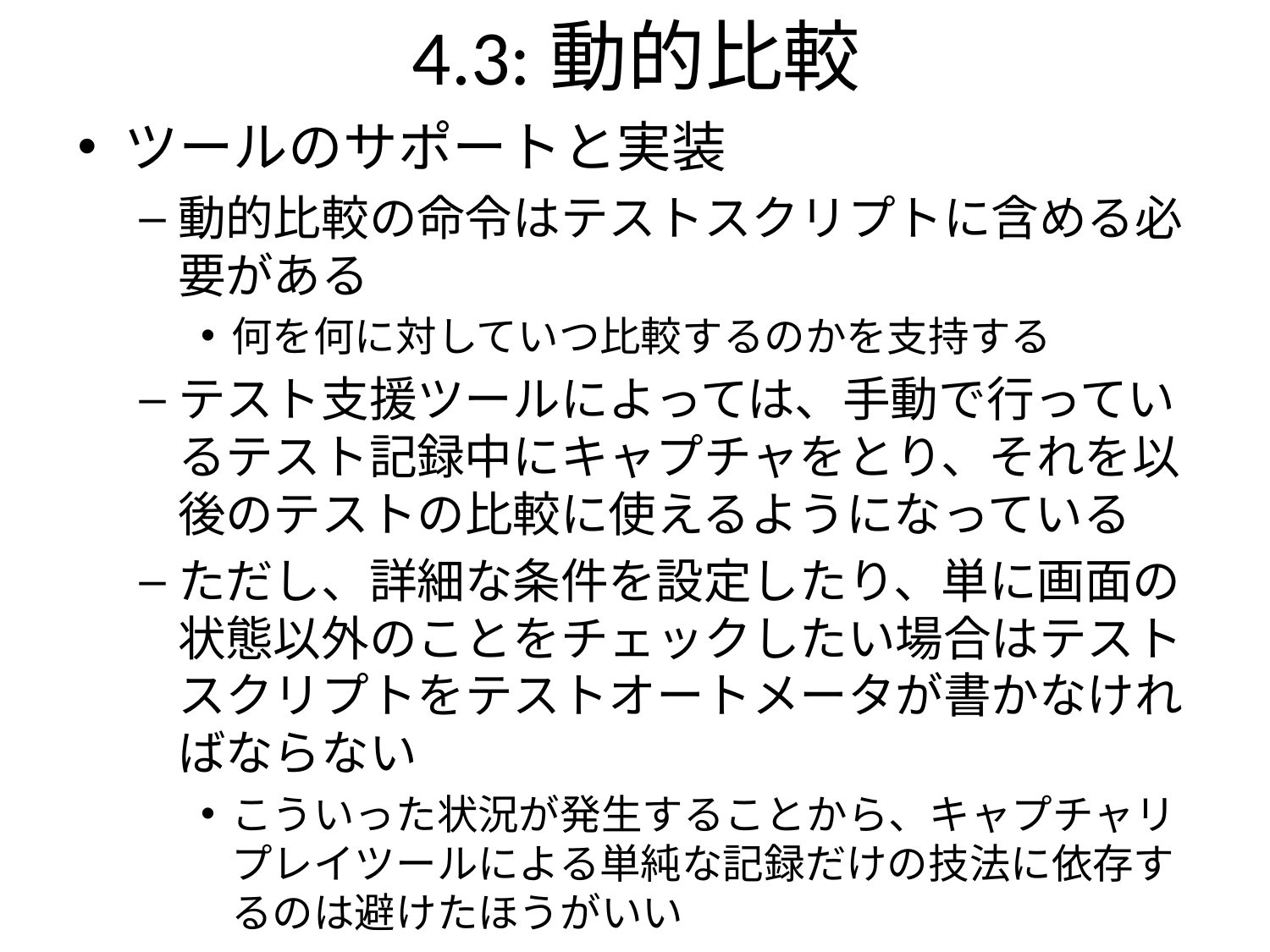

4.3:動的比較
ツールのサポートと実装
動的比較の命令はテストスクリプトに含める必要がある
何を何に対していつ比較するのかを支持する
テスト支援ツールによっては、手動で行っているテスト記録中にキャプチャをとり、それを以後のテストの比較に使えるようになっている
ただし、詳細な条件を設定したり、単に画面の状態以外のことをチェックしたい場合はテストスクリプトをテストオートメータが書かなければならない
こういった状況が発生することから、キャプチャリプレイツールによる単純な記録だけの技法に依存するのは避けたほうがいい